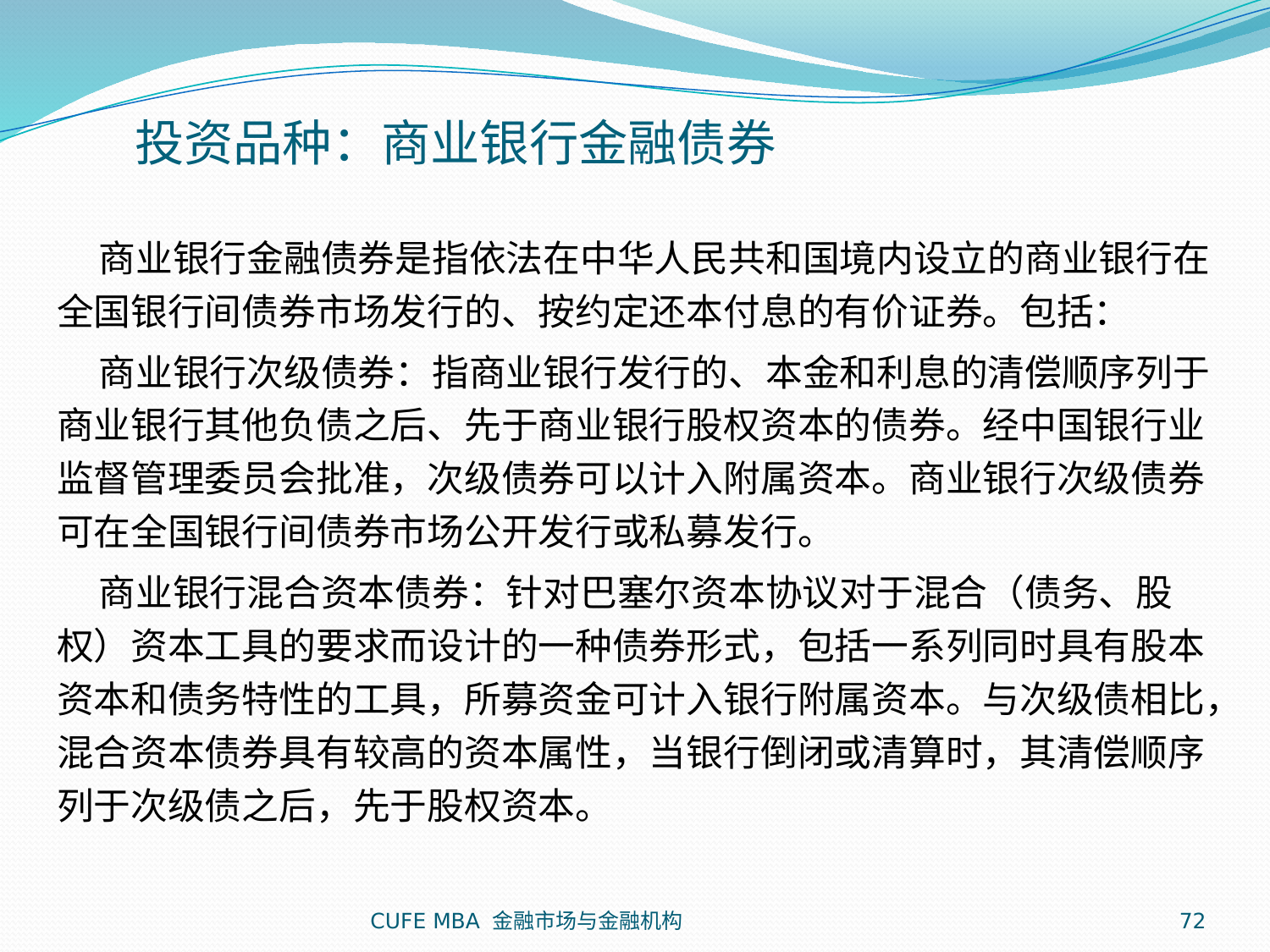

投资品种：商业银行金融债券

    商业银行金融债券是指依法在中华人民共和国境内设立的商业银行在全国银行间债券市场发行的、按约定还本付息的有价证券。包括：
    商业银行次级债券：指商业银行发行的、本金和利息的清偿顺序列于商业银行其他负债之后、先于商业银行股权资本的债券。经中国银行业监督管理委员会批准，次级债券可以计入附属资本。商业银行次级债券可在全国银行间债券市场公开发行或私募发行。
    商业银行混合资本债券：针对巴塞尔资本协议对于混合（债务、股权）资本工具的要求而设计的一种债券形式，包括一系列同时具有股本资本和债务特性的工具，所募资金可计入银行附属资本。与次级债相比，混合资本债券具有较高的资本属性，当银行倒闭或清算时，其清偿顺序列于次级债之后，先于股权资本。
CUFE MBA 金融市场与金融机构
72